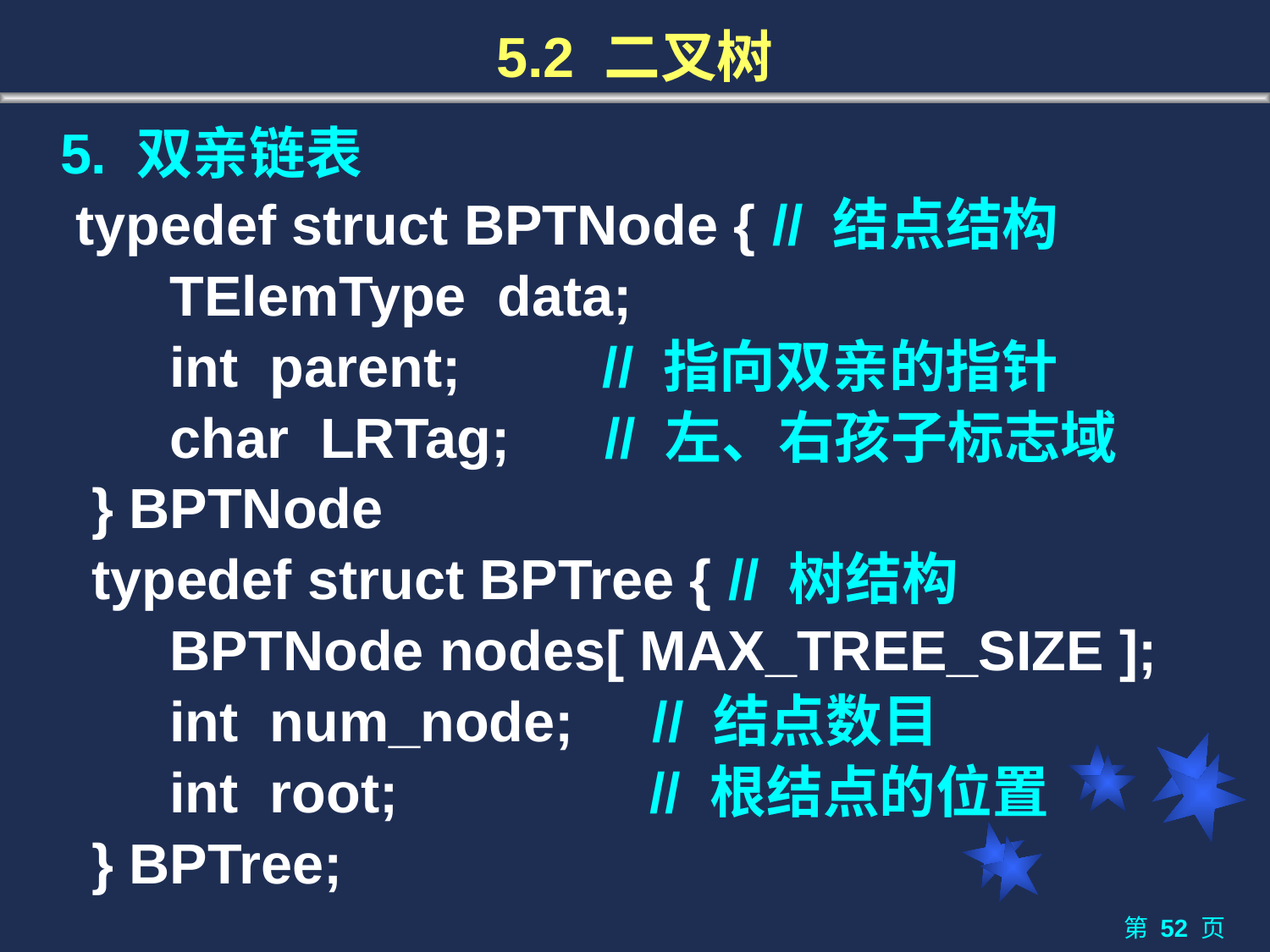

# 5.2 二叉树
5. 双亲链表
 typedef struct BPTNode { // 结点结构
       TElemType  data;
       int  parent;         // 指向双亲的指针
       char  LRTag;      // 左、右孩子标志域
  } BPTNode
  typedef struct BPTree { // 树结构
       BPTNode nodes[ MAX_TREE_SIZE ];
       int  num_node;     // 结点数目
       int  root;                // 根结点的位置
  } BPTree;
第 52 页